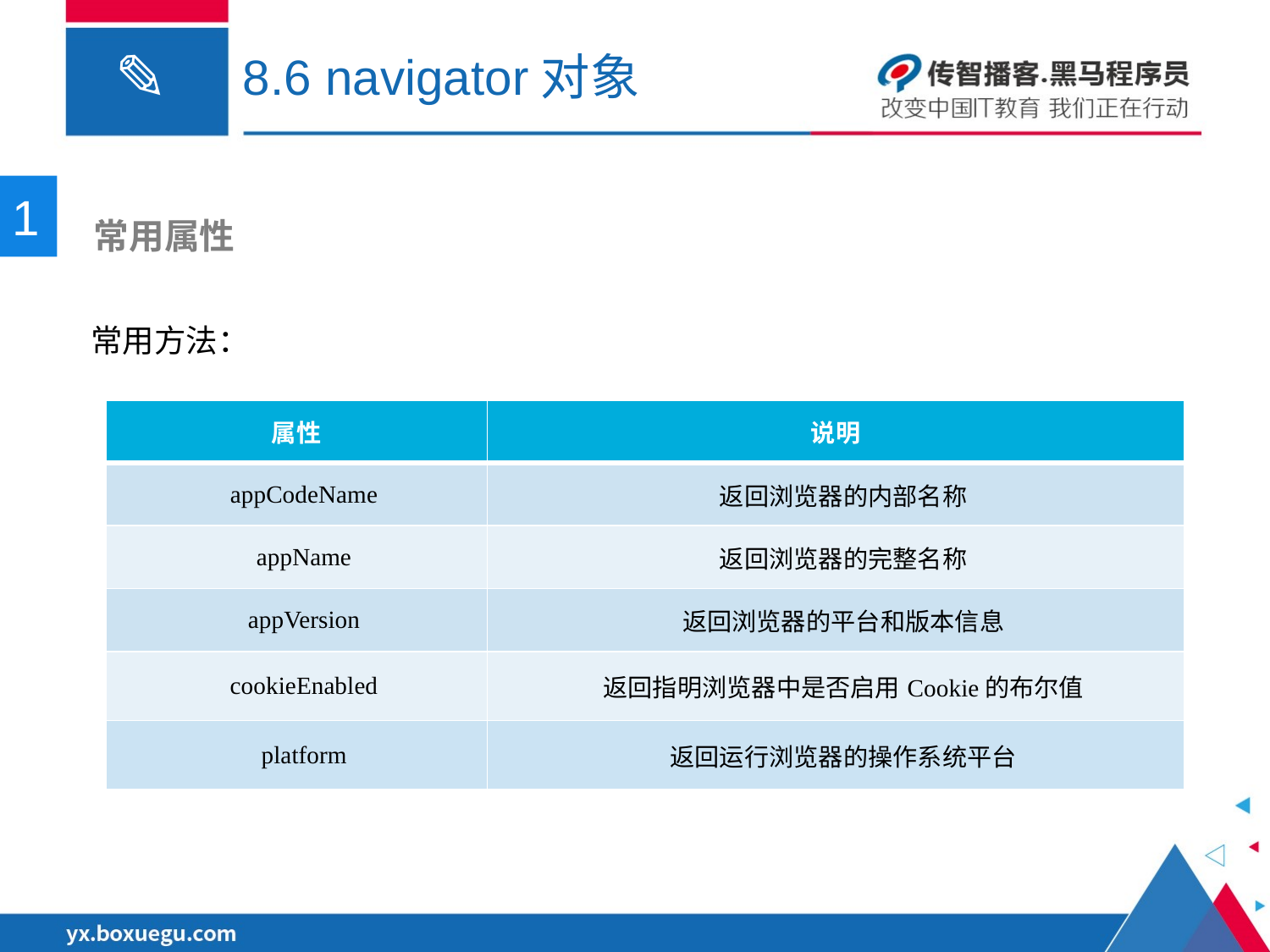

# 8.6 navigator对象

1
  常用属性
常用方法：
| 属性 | 说明 |
| --- | --- |
| appCodeName | 返回浏览器的内部名称 |
| appName | 返回浏览器的完整名称 |
| appVersion | 返回浏览器的平台和版本信息 |
| cookieEnabled | 返回指明浏览器中是否启用Cookie的布尔值 |
| platform | 返回运行浏览器的操作系统平台 |